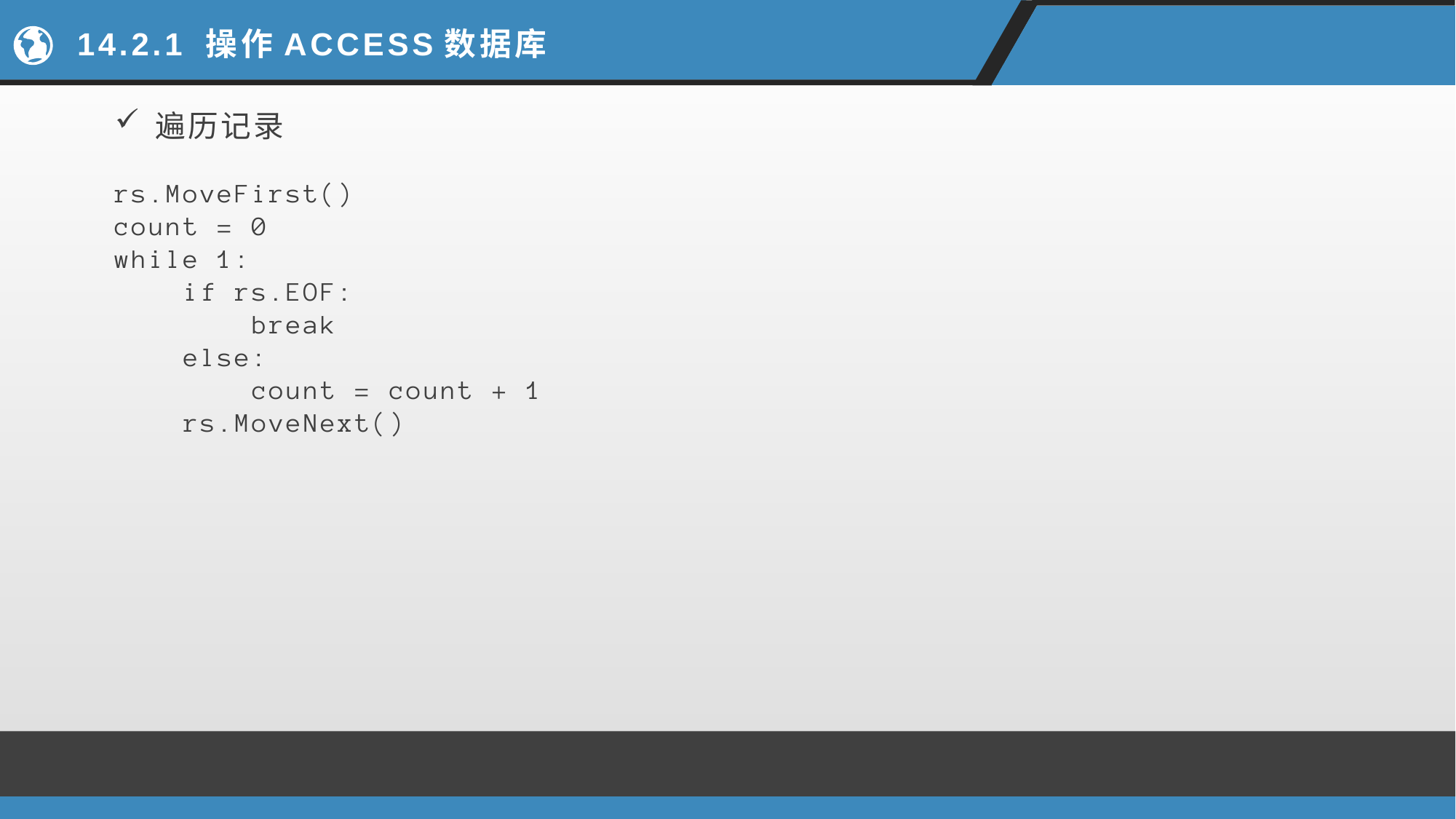

# 14.2.1 操作ACCESS数据库

遍历记录

rs.MoveFirst()
count = 0
while 1:
    if rs.EOF:
        break
    else:
        count = count + 1
    rs.MoveNext()